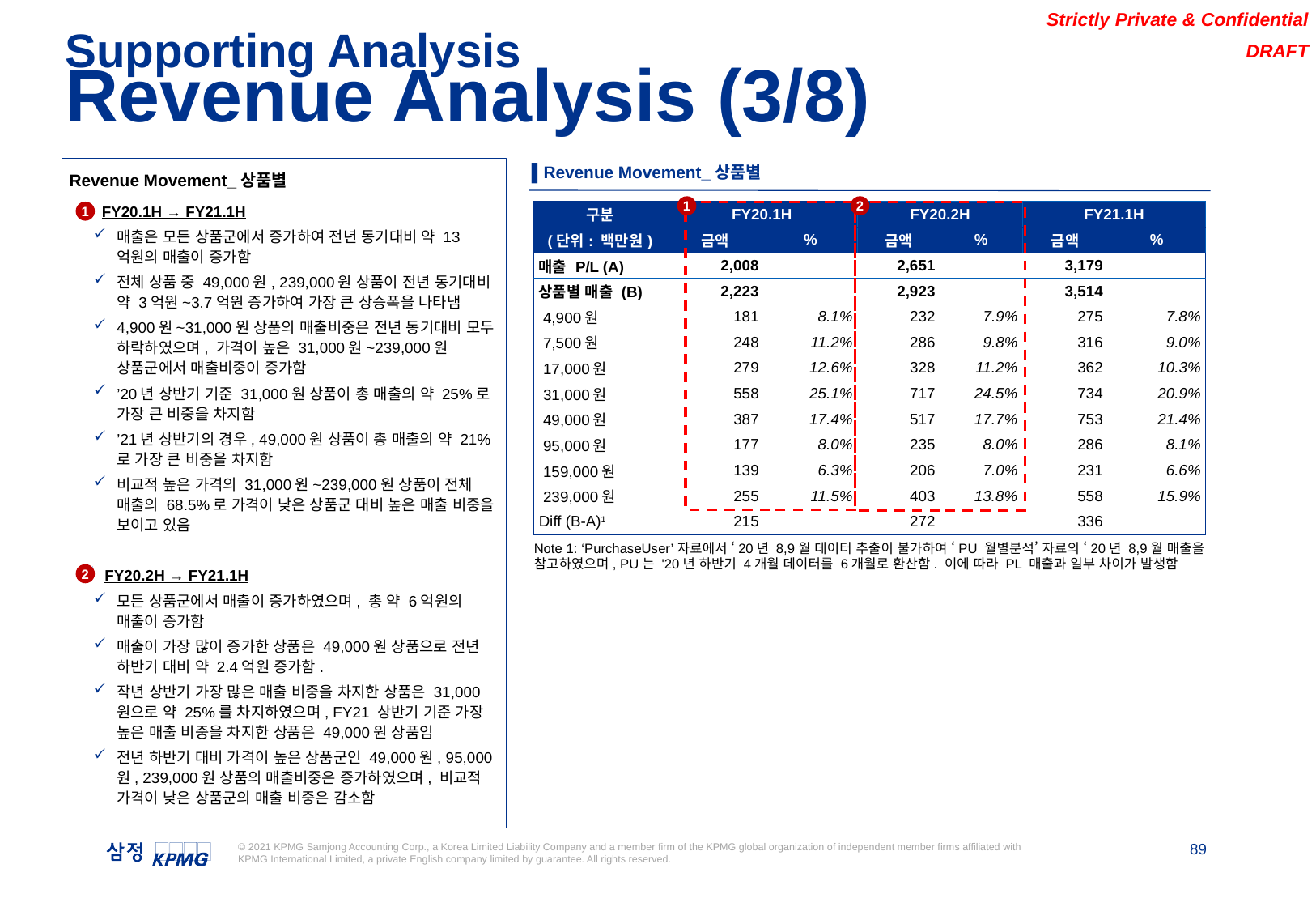

Supporting Analysis
Revenue Analysis (3/8)
▌Revenue Movement_상품별

Revenue Movement_상품별
FY20.1H → FY21.1H
매출은 모든 상품군에서 증가하여 전년 동기대비 약 13억원의 매출이 증가함
전체 상품 중 49,000원, 239,000원 상품이 전년 동기대비 약 3억원~3.7억원 증가하여 가장 큰 상승폭을 나타냄
4,900원~31,000원 상품의 매출비중은 전년 동기대비 모두 하락하였으며, 가격이 높은 31,000원~239,000원 상품군에서 매출비중이 증가함
’20년 상반기 기준 31,000원 상품이 총 매출의 약 25%로 가장 큰 비중을 차지함
’21년 상반기의 경우, 49,000원 상품이 총 매출의 약 21%로 가장 큰 비중을 차지함
비교적 높은 가격의 31,000원~239,000원 상품이 전체 매출의 68.5%로 가격이 낮은 상품군 대비 높은 매출 비중을 보이고 있음

FY20.2H → FY21.1H
모든 상품군에서 매출이 증가하였으며, 총 약 6억원의 매출이 증가함
매출이 가장 많이 증가한 상품은 49,000원 상품으로 전년 하반기 대비 약 2.4억원 증가함.
작년 상반기 가장 많은 매출 비중을 차지한 상품은 31,000원으로 약 25%를 차지하였으며, FY21 상반기 기준 가장 높은 매출 비중을 차지한 상품은 49,000원 상품임
전년 하반기 대비 가격이 높은 상품군인 49,000원, 95,000원, 239,000원 상품의 매출비중은 증가하였으며, 비교적 가격이 낮은 상품군의 매출 비중은 감소함

1
2
| 구분 | FY20.1H |  | FY20.2H |  | FY21.1H |  |
| --- | --- | --- | --- | --- | --- | --- |
| (단위: 백만원) | 금액 | % | 금액 | % | 금액 | % |
| 매출 P/L (A) | 2,008 |  | 2,651 |  | 3,179 |  |
| 상품별 매출 (B) | 2,223 |  | 2,923 |  | 3,514 |  |
| 4,900원 | 181 | 8.1% | 232 | 7.9% | 275 | 7.8% |
| 7,500원 | 248 | 11.2% | 286 | 9.8% | 316 | 9.0% |
| 17,000원 | 279 | 12.6% | 328 | 11.2% | 362 | 10.3% |
| 31,000원 | 558 | 25.1% | 717 | 24.5% | 734 | 20.9% |
| 49,000원 | 387 | 17.4% | 517 | 17.7% | 753 | 21.4% |
| 95,000원 | 177 | 8.0% | 235 | 8.0% | 286 | 8.1% |
| 159,000원 | 139 | 6.3% | 206 | 7.0% | 231 | 6.6% |
| 239,000원 | 255 | 11.5% | 403 | 13.8% | 558 | 15.9% |
| Diff (B-A)1 | 215 |  | 272 |  | 336 |  |
1

Note 1: ‘PurchaseUser’자료에서 ‘20년 8,9월 데이터 추출이 불가하여 ‘PU 월별분석’ 자료의 ‘20년 8,9월 매출을 참고하였으며, PU는 '20년 하반기 4개월 데이터를 6개월로 환산함. 이에 따라 PL 매출과 일부 차이가 발생함
2